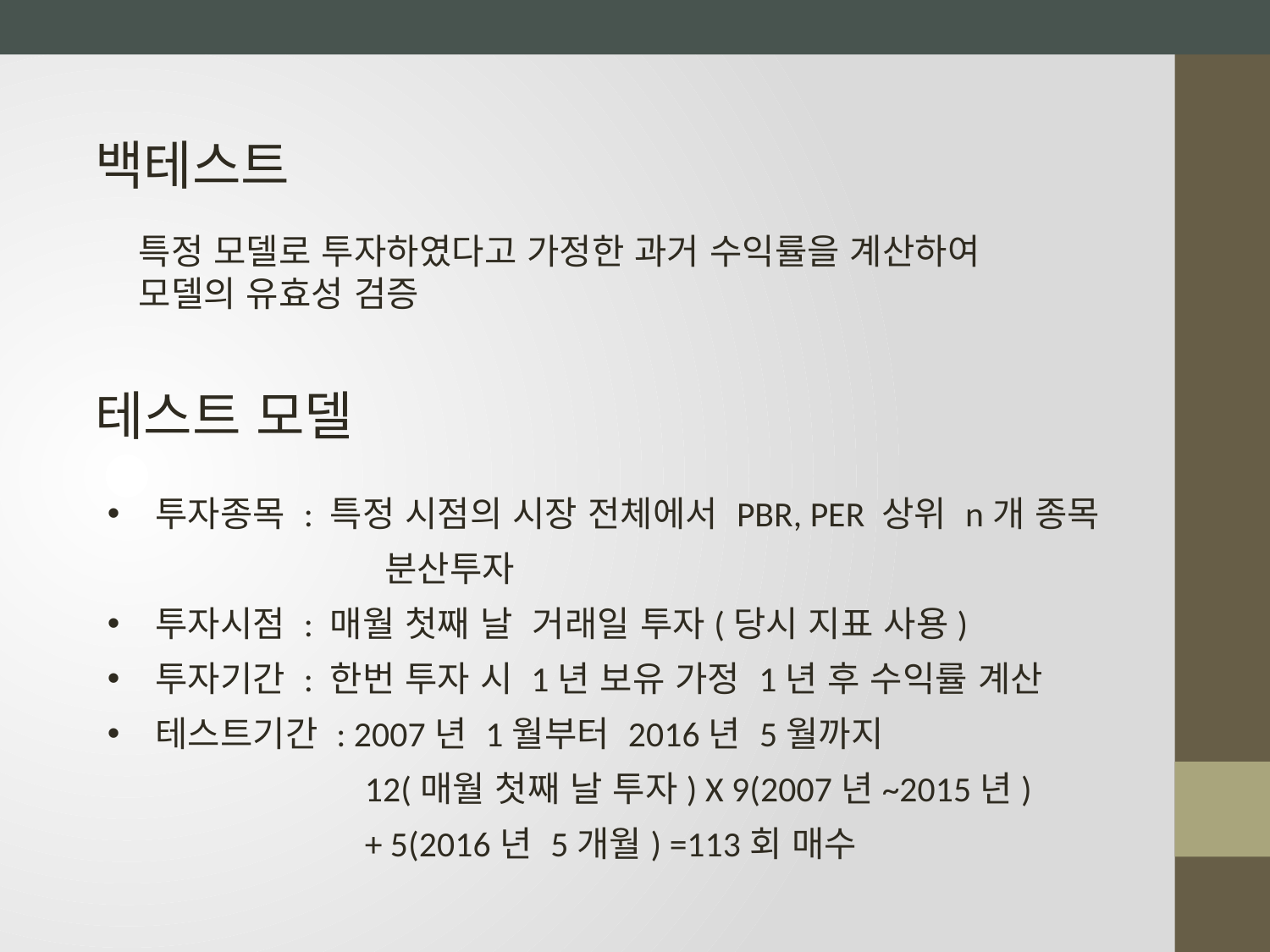

백테스트
특정 모델로 투자하였다고 가정한 과거 수익률을 계산하여
모델의 유효성 검증
테스트 모델
투자종목 : 특정 시점의 시장 전체에서 PBR, PER 상위 n개 종목
                           분산투자
투자시점 : 매월 첫째 날  거래일 투자(당시 지표 사용)
투자기간 : 한번 투자 시 1년 보유 가정 1년 후 수익률 계산
테스트기간 : 2007년 1월부터 2016년 5월까지
                                12(매월 첫째 날 투자) X 9(2007년~2015년)
                                + 5(2016년 5개월) =113회 매수